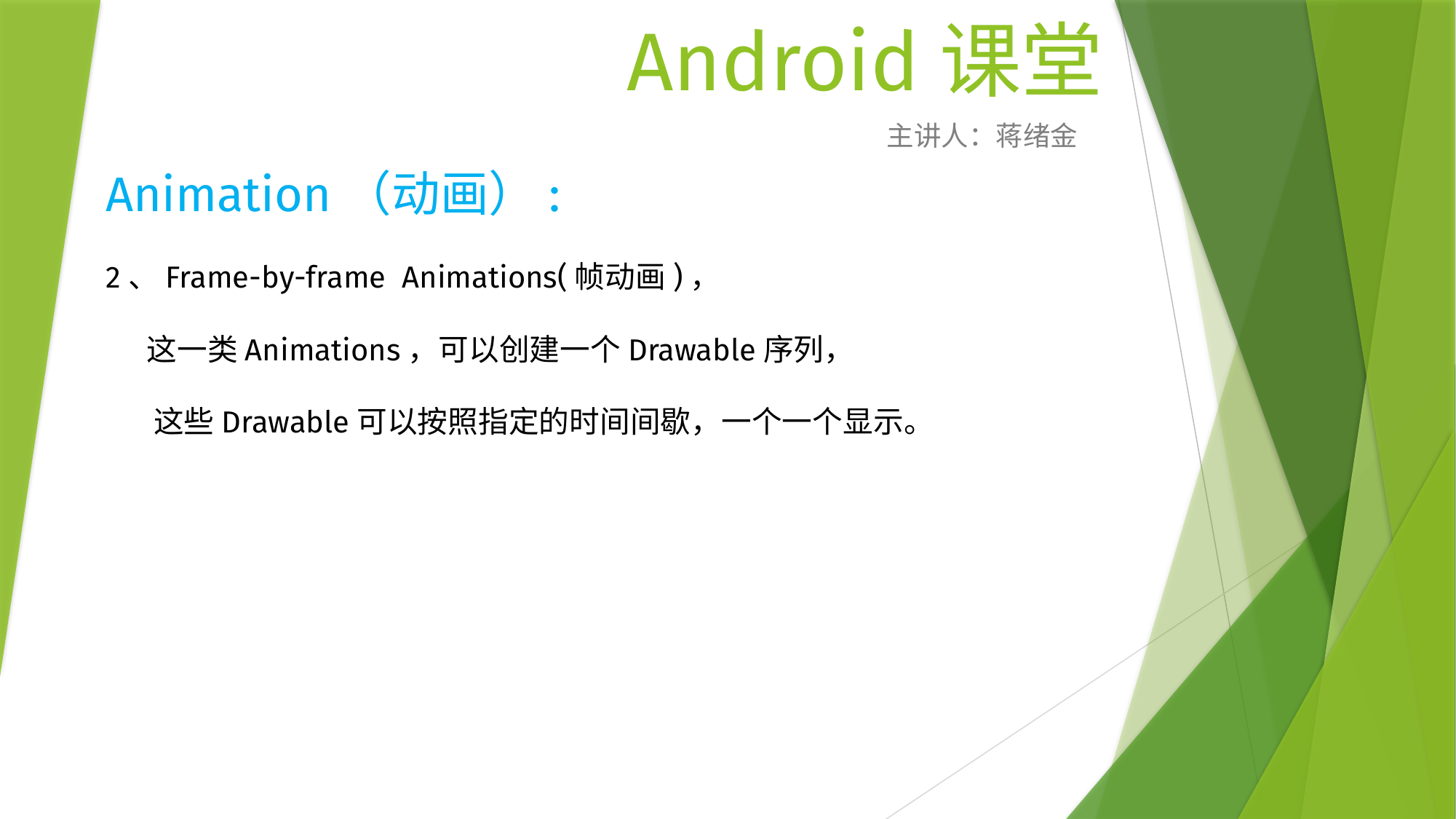

# Android课堂
主讲人：蒋绪金
Animation（动画）:

2、Frame-by-frame  Animations(帧动画)，

     这一类Animations，可以创建一个Drawable序列，

      这些Drawable可以按照指定的时间间歇，一个一个显示。